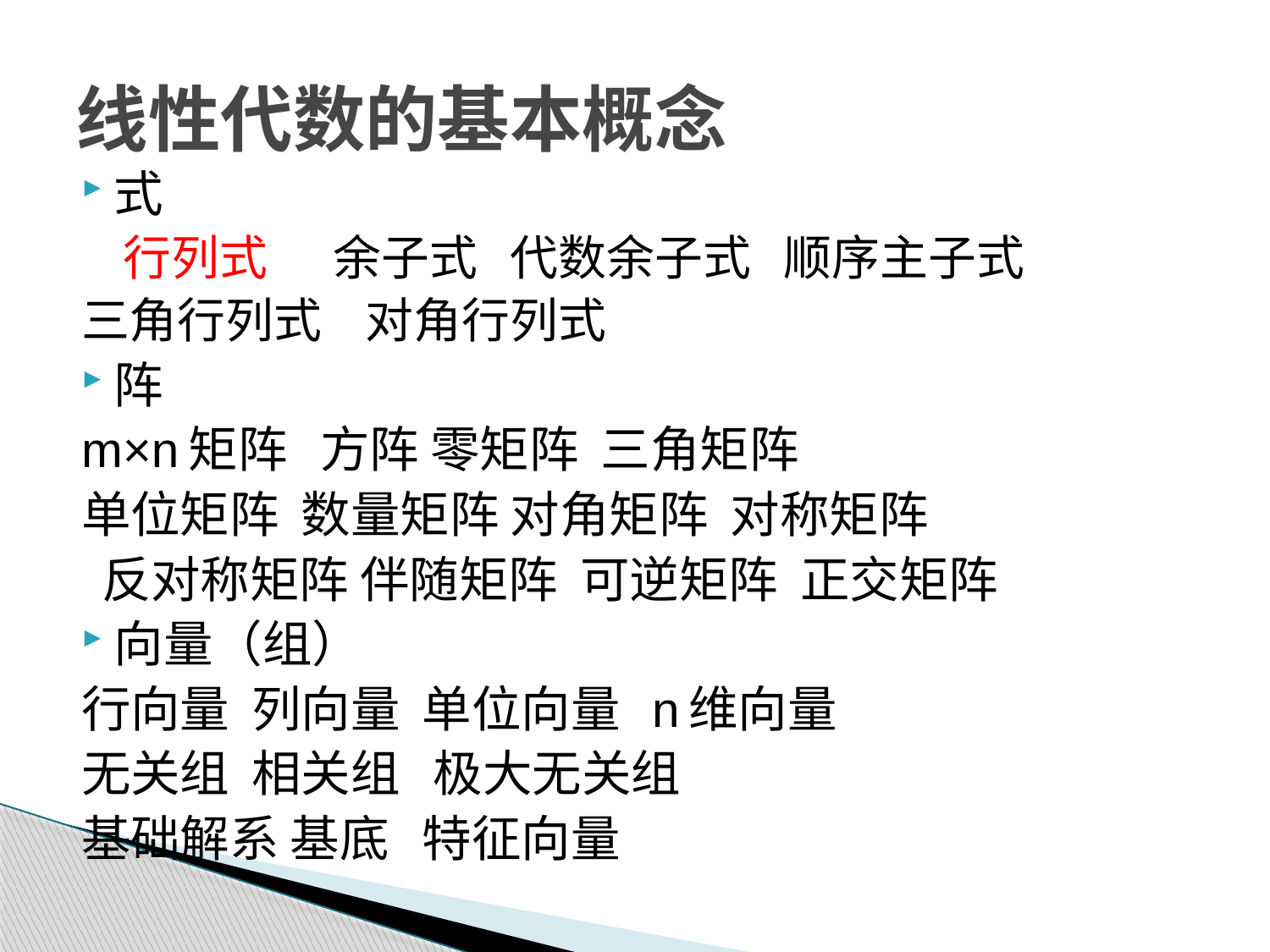

# 线性代数的基本概念
式
    行列式      余子式   代数余子式   顺序主子式
三角行列式    对角行列式
阵
m×n矩阵   方阵 零矩阵  三角矩阵
单位矩阵  数量矩阵 对角矩阵  对称矩阵
 反对称矩阵 伴随矩阵  可逆矩阵  正交矩阵
向量（组）
行向量  列向量  单位向量  n维向量
无关组  相关组   极大无关组
基础解系 基底   特征向量